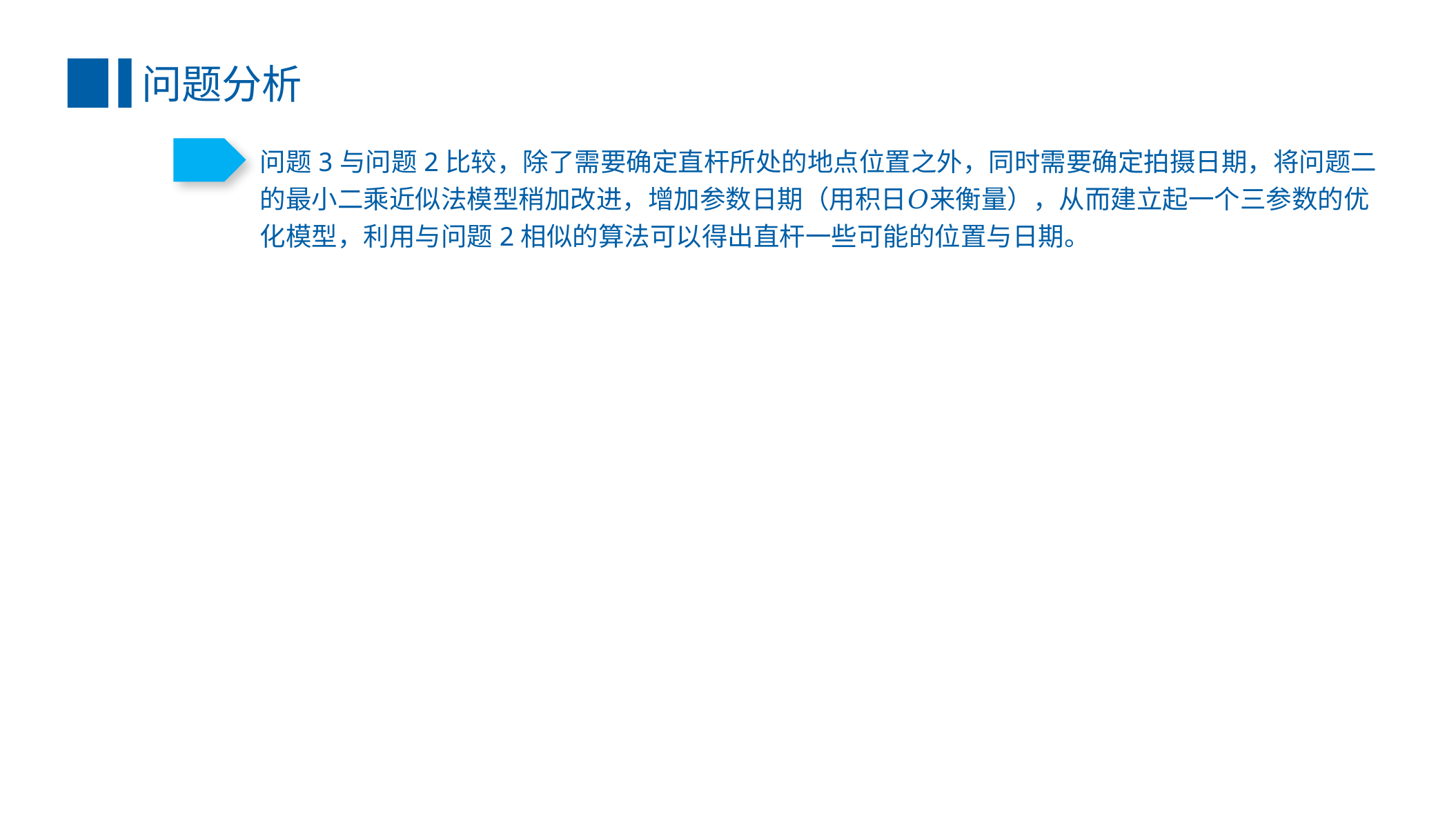

问题分析

问题3与问题2比较，除了需要确定直杆所处的地点位置之外，同时需要确定拍摄日期，将问题二的最小二乘近似法模型稍加改进，增加参数日期（用积日𝑂来衡量），从而建立起一个三参数的优化模型，利用与问题2相似的算法可以得出直杆一些可能的位置与日期。